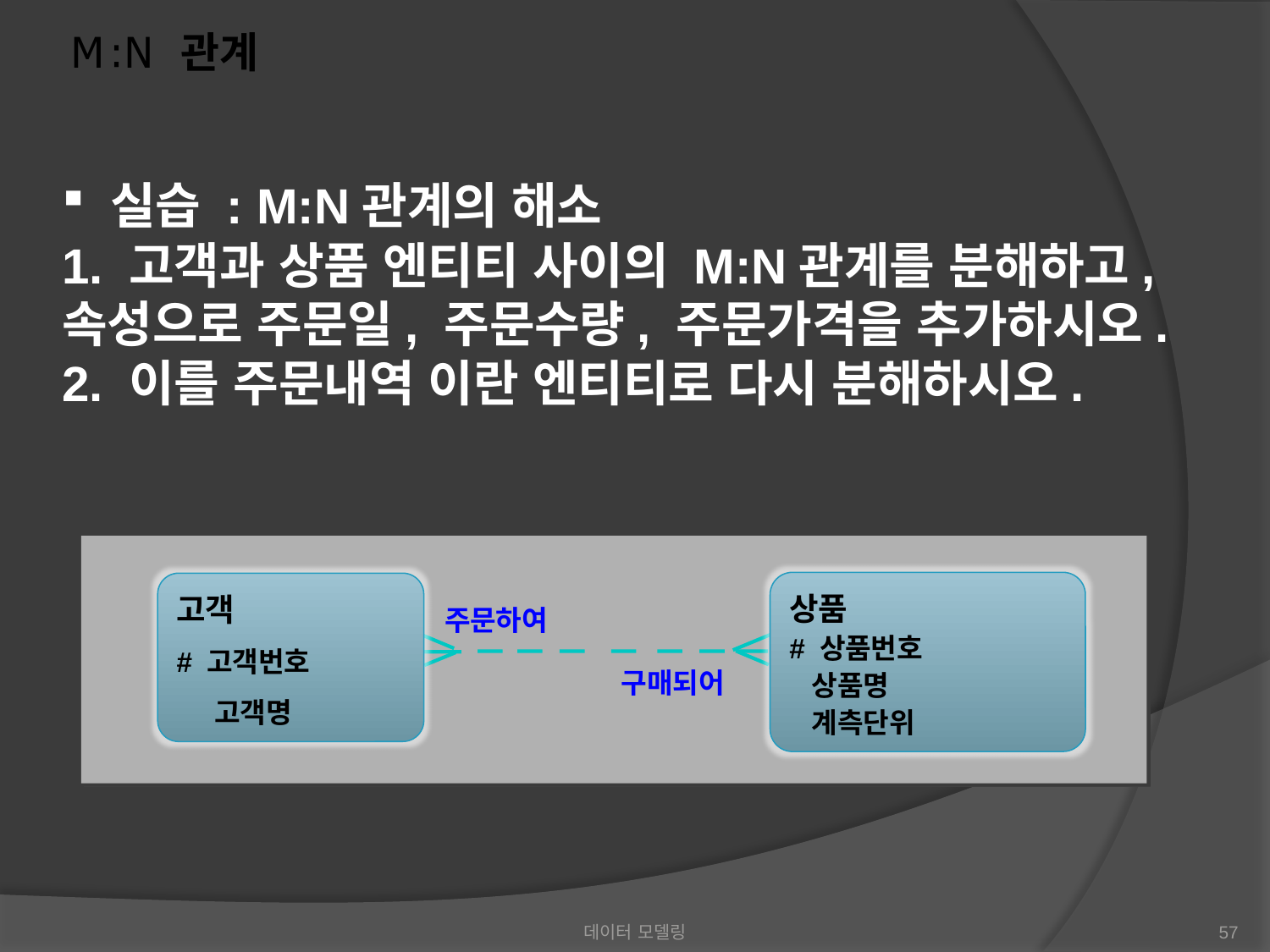

M:N 관계
 실습 : M:N관계의 해소
1. 고객과 상품 엔티티 사이의 M:N관계를 분해하고, 속성으로 주문일, 주문수량, 주문가격을 추가하시오.
2. 이를 주문내역 이란 엔티티로 다시 분해하시오.

상품
# 상품번호
  상품명
  계측단위
고객
# 고객번호
    고객명
주문하여

구매되어
데이터 모델링
57